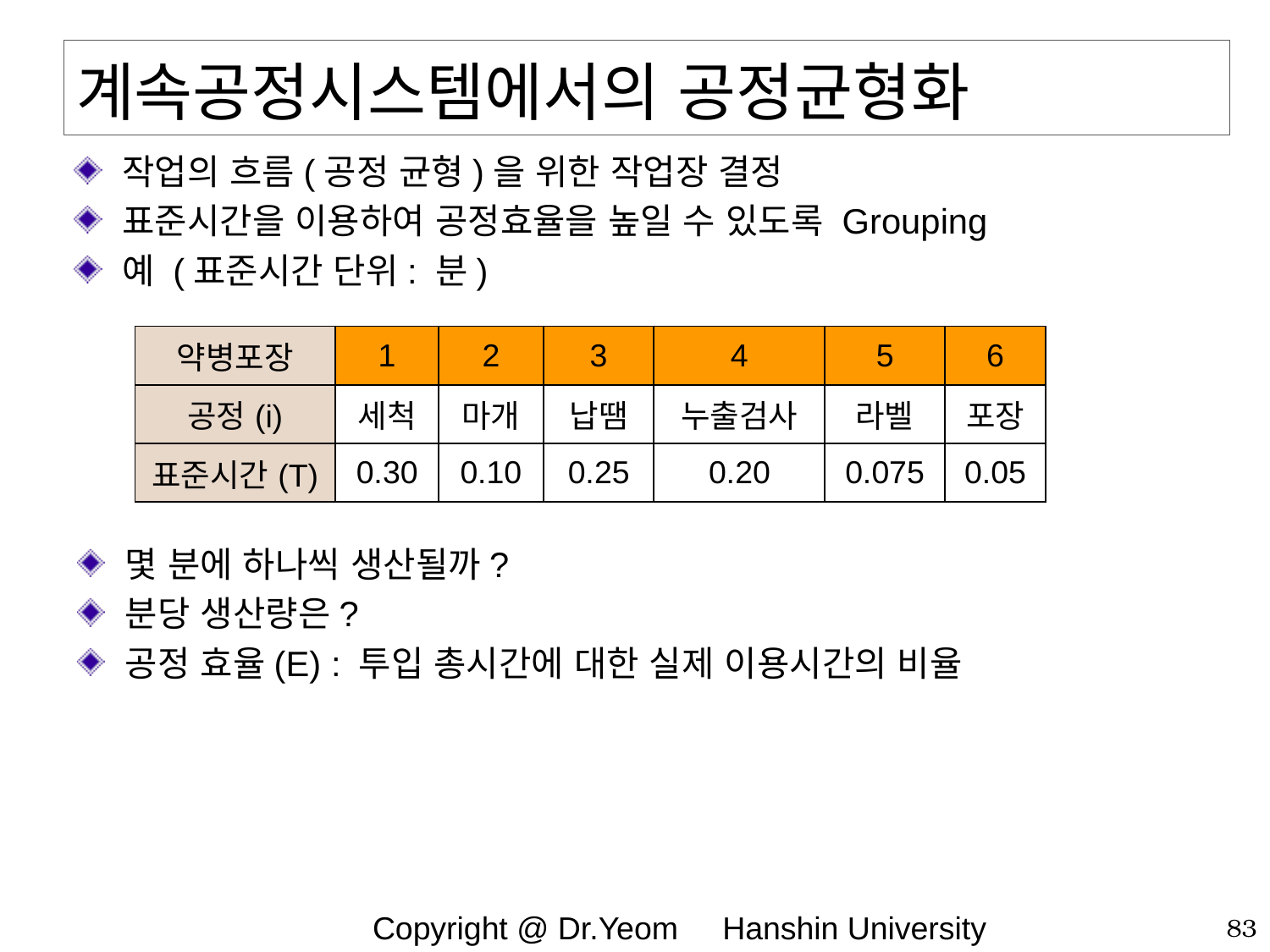

# 계속공정시스템에서의 공정균형화
작업의 흐름(공정 균형)을 위한 작업장 결정
표준시간을 이용하여 공정효율을 높일 수 있도록 Grouping
예 (표준시간 단위: 분)
| 약병포장 | 1 | 2 | 3 | 4 | 5 | 6 |
| --- | --- | --- | --- | --- | --- | --- |
| 공정(i) | 세척 | 마개 | 납땜 | 누출검사 | 라벨 | 포장 |
| 표준시간(T) | 0.30 | 0.10 | 0.25 | 0.20 | 0.075 | 0.05 |
몇 분에 하나씩 생산될까?
분당 생산량은?
공정 효율(E) : 투입 총시간에 대한 실제 이용시간의 비율
83